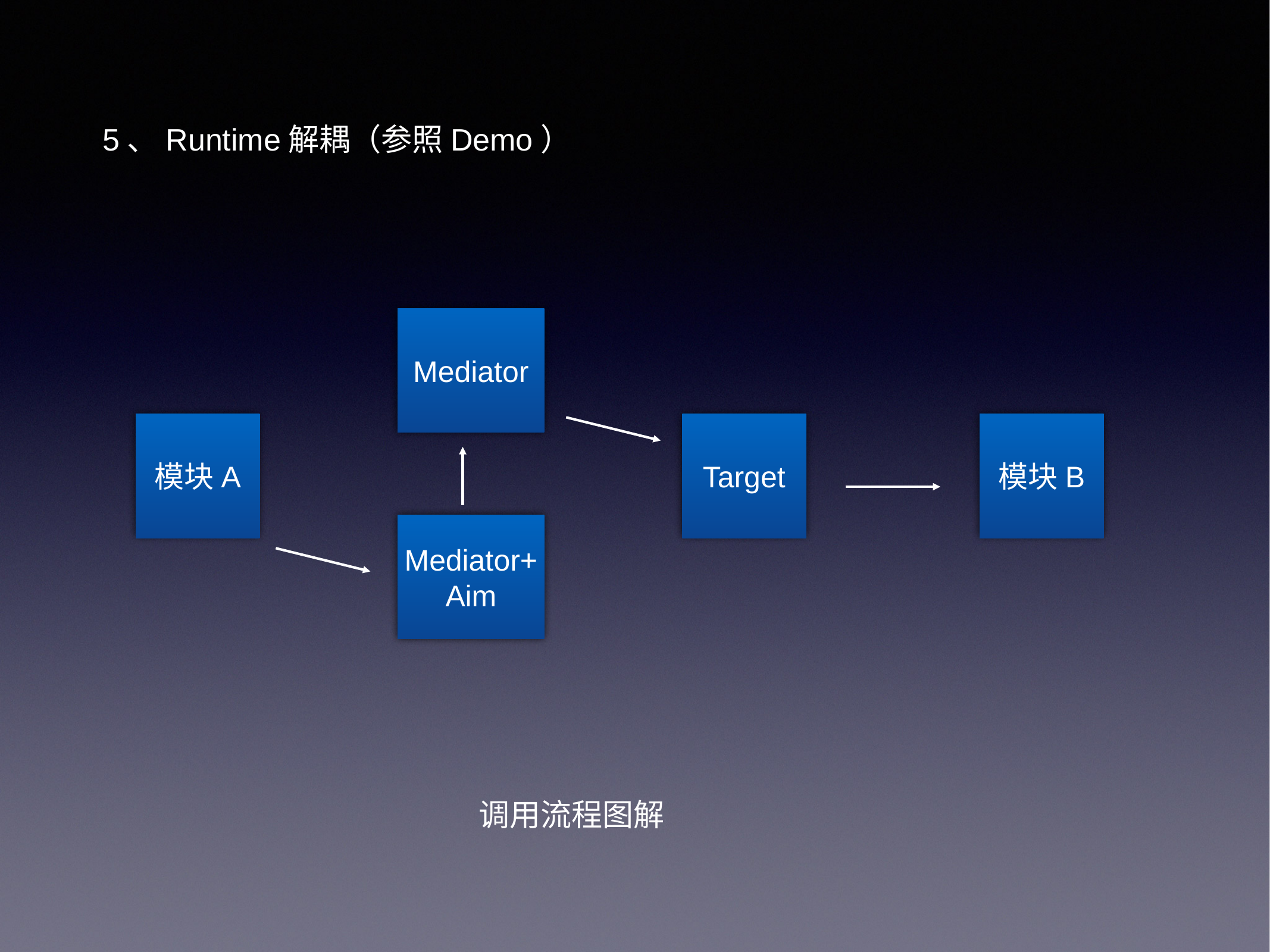

5、Runtime解耦（参照Demo）

Mediator

模块A

Target

模块B

Mediator+Aim

调用流程图解